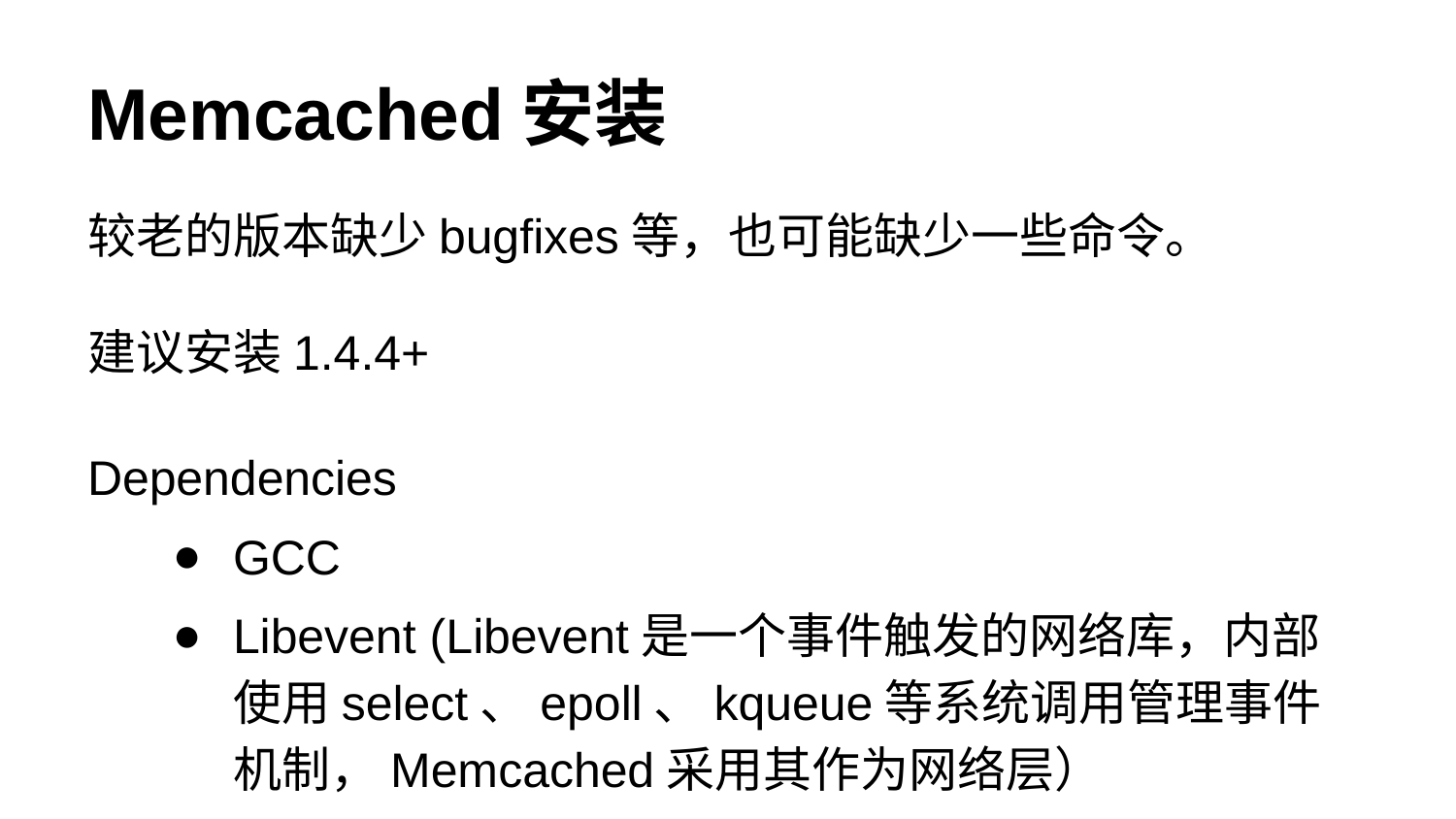

# Memcached安装
较老的版本缺少bugfixes等，也可能缺少一些命令。

建议安装1.4.4+

Dependencies
GCC
Libevent (Libevent是一个事件触发的网络库，内部使用select、epoll、kqueue等系统调用管理事件机制，Memcached采用其作为网络层）